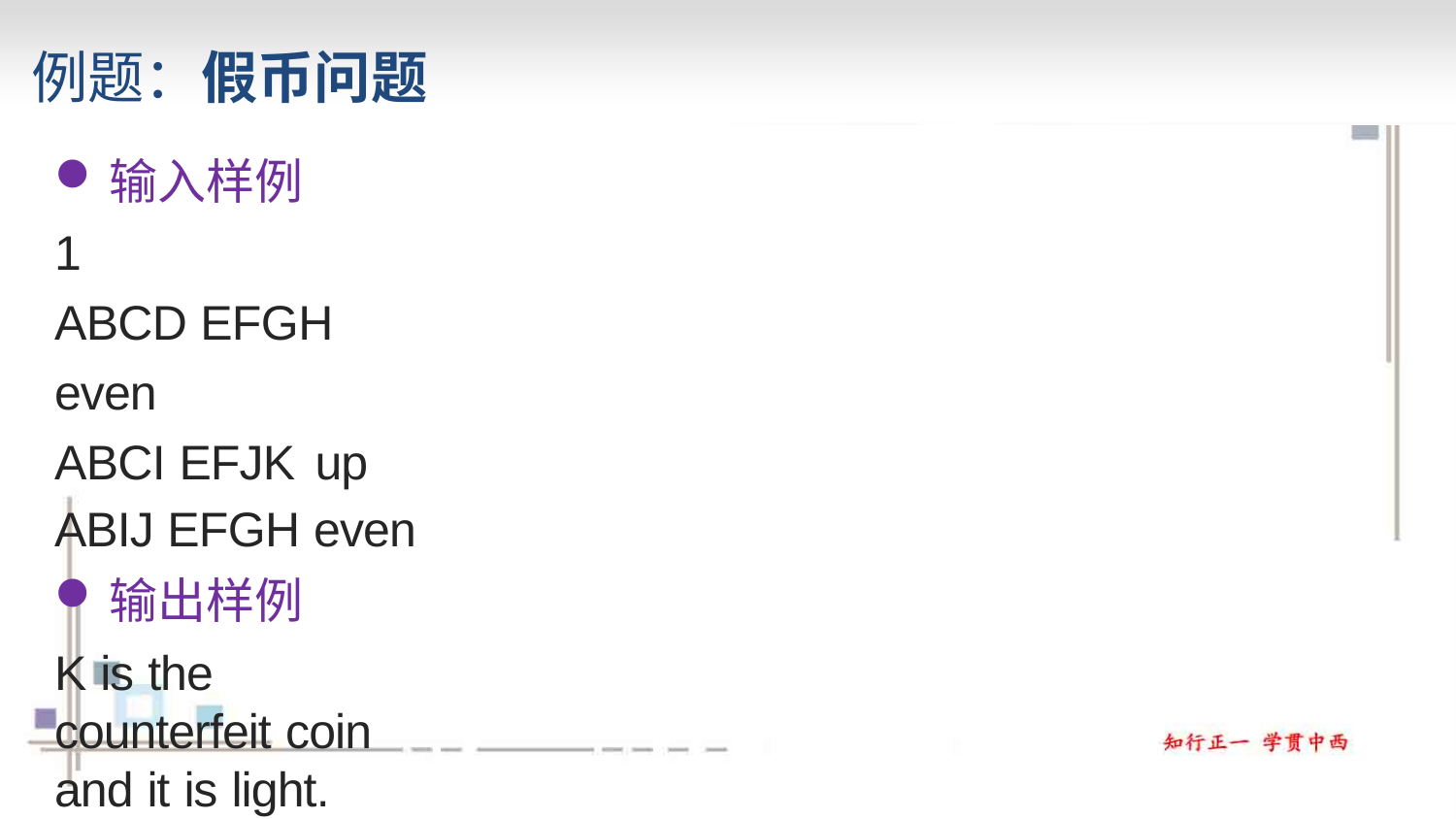

# 例题：假币问题
输入样例
1
ABCD EFGH  even
ABCI EFJK  up
ABIJ EFGH even
输出样例
K is the counterfeit coin and it is light.